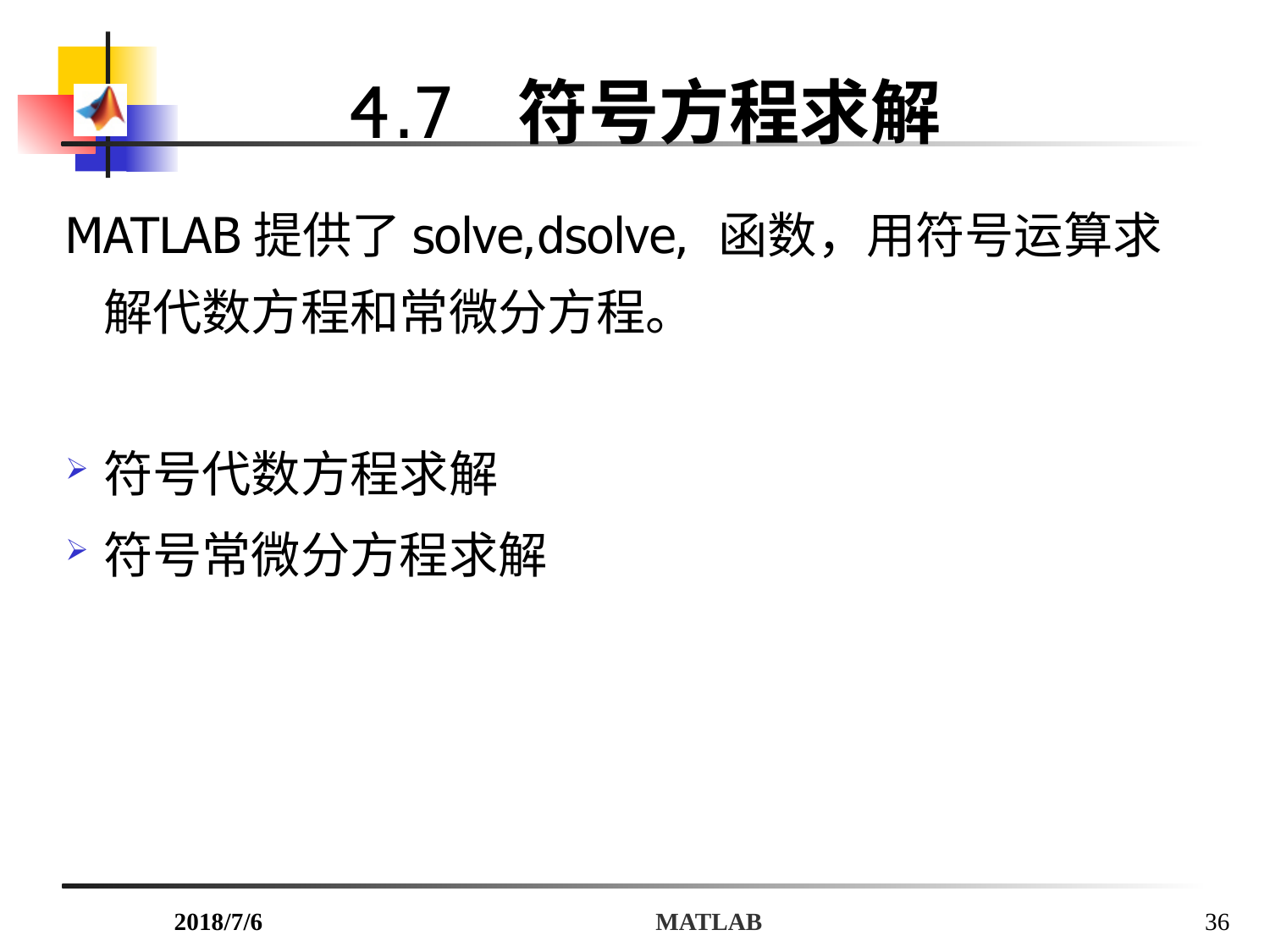

4.7  符号方程求解
MATLAB提供了solve,dsolve, 函数，用符号运算求解代数方程和常微分方程。

符号代数方程求解
符号常微分方程求解

2018/7/6
MATLAB
36